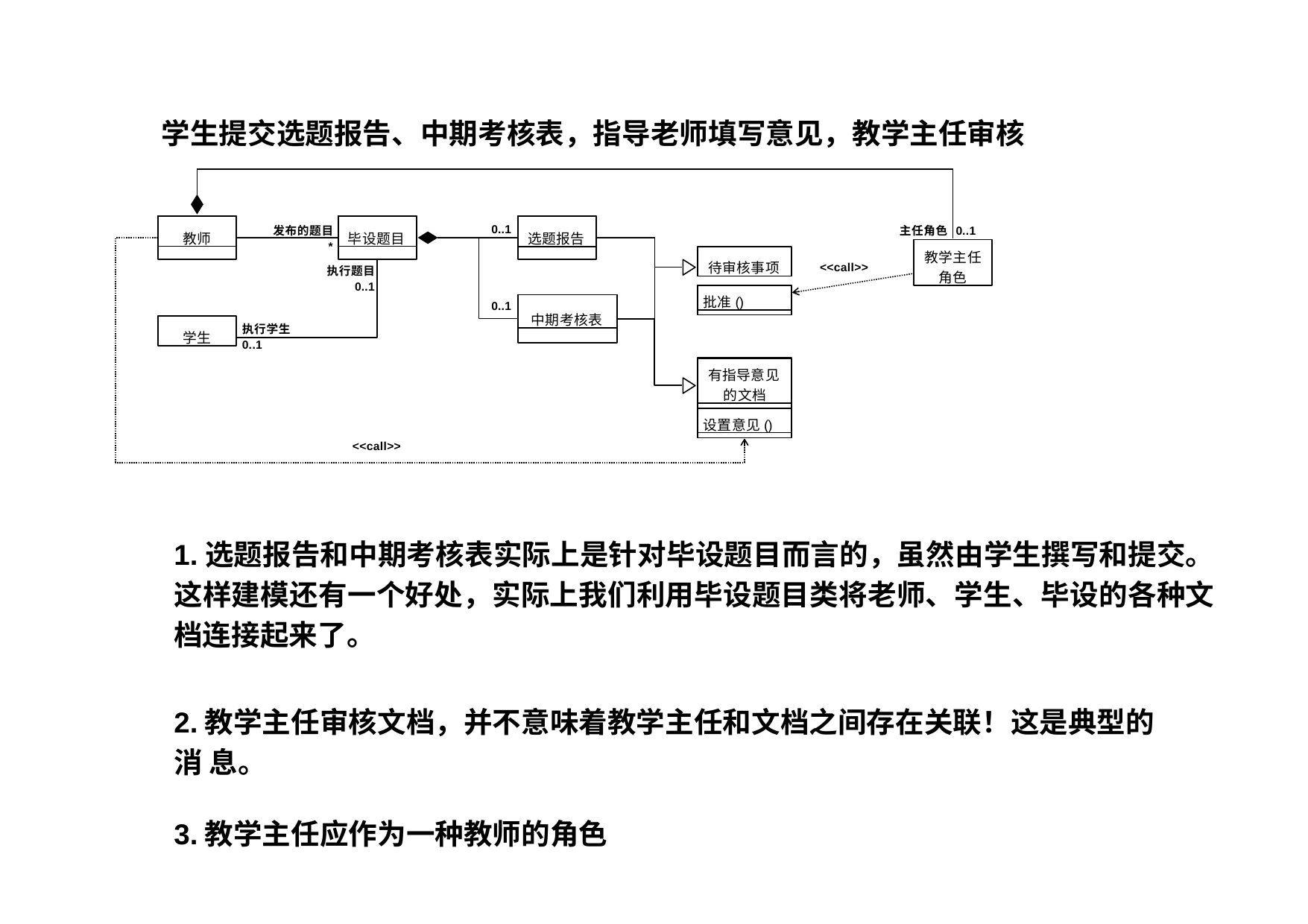

# 学⽣提交选题报告、中期考核表，指导⽼师填写意⻅，教学主任审核

教师
毕设题⽬

选题报告
0..1
发布的题⽬
主任⻆⾊ 0..1

*

教学主任
⻆⾊
待审核事项
<<call>>

执⾏题⽬
0..1

批准()

中期考核表
0..1
学⽣

执⾏学⽣
0..1

有指导意⻅ 的⽂档

设置意⻅()
<<call>>

1.选题报告和中期考核表实际上是针对毕设题⽬⽽⾔的，虽然由学⽣撰写和提交。 这样建模还有⼀个好处，实际上我们利⽤毕设题⽬类将⽼师、学⽣、毕设的各种⽂ 档连接起来了。

2.教学主任审核⽂档，并不意味着教学主任和⽂档之间存在关联！这是典型的消 息。

3.教学主任应作为⼀种教师的⻆⾊